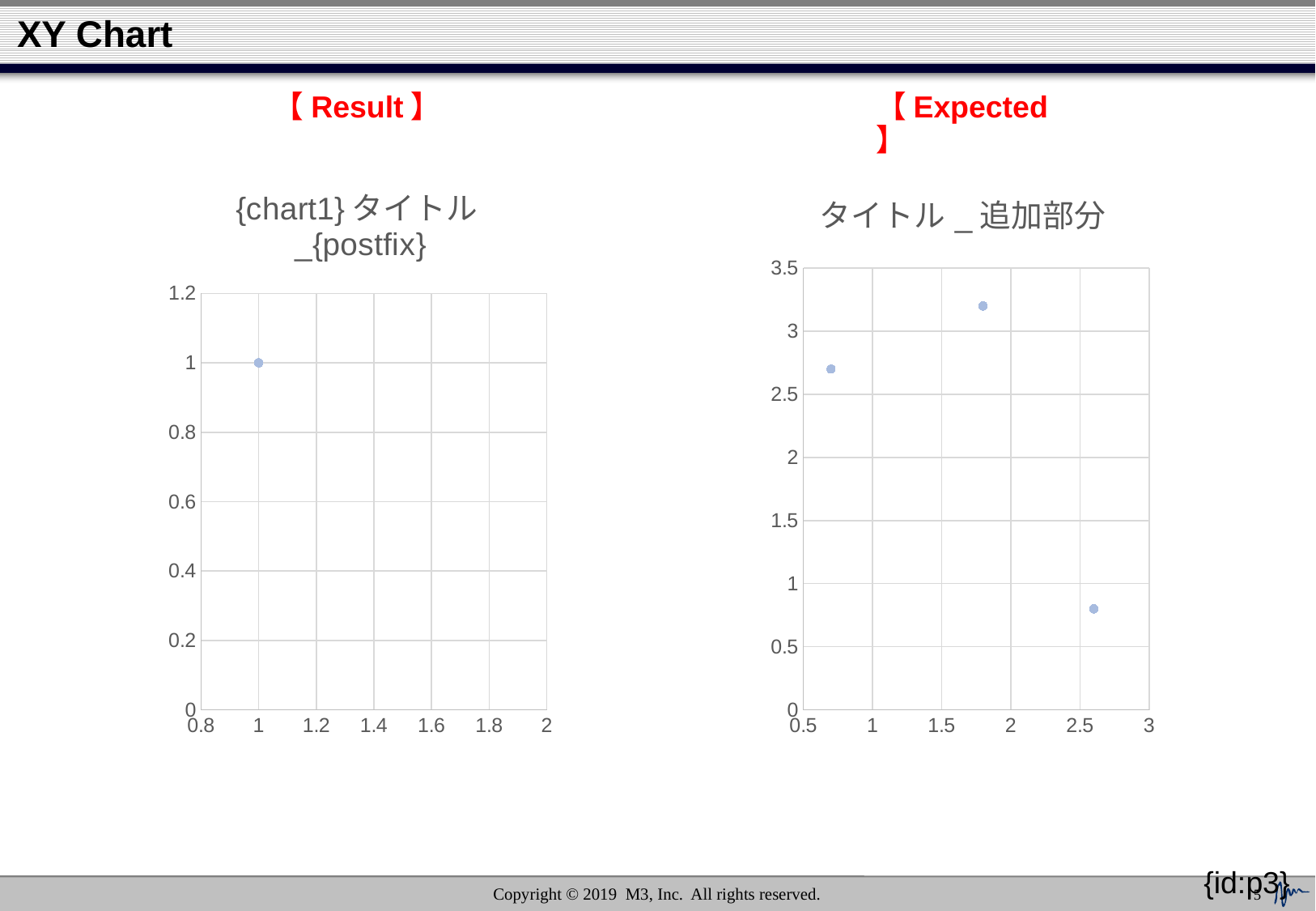

# XY Chart
【Result】

【Expected】

### Chart: {chart1}タイトル_{postfix}

| Category | Y の値 |
|---|---|

### Chart: タイトル_追加部分

| Category | Y の値 |
|---|---|
{id:p3}